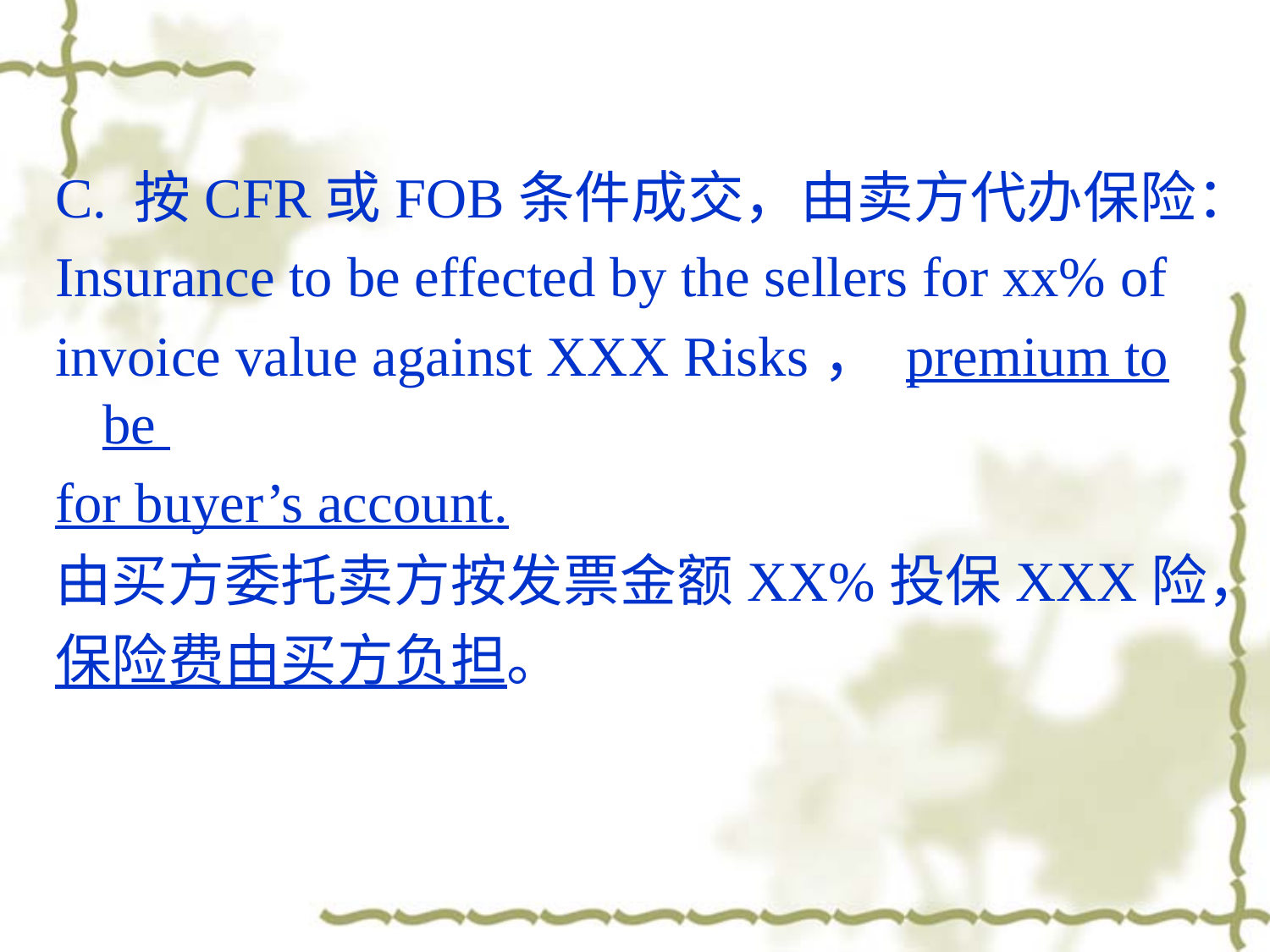

C. 按CFR或FOB条件成交，由卖方代办保险：
Insurance to be effected by the sellers for xx% of
invoice value against XXX Risks， premium to be
for buyer’s account.
由买方委托卖方按发票金额XX%投保XXX险，
保险费由买方负担。